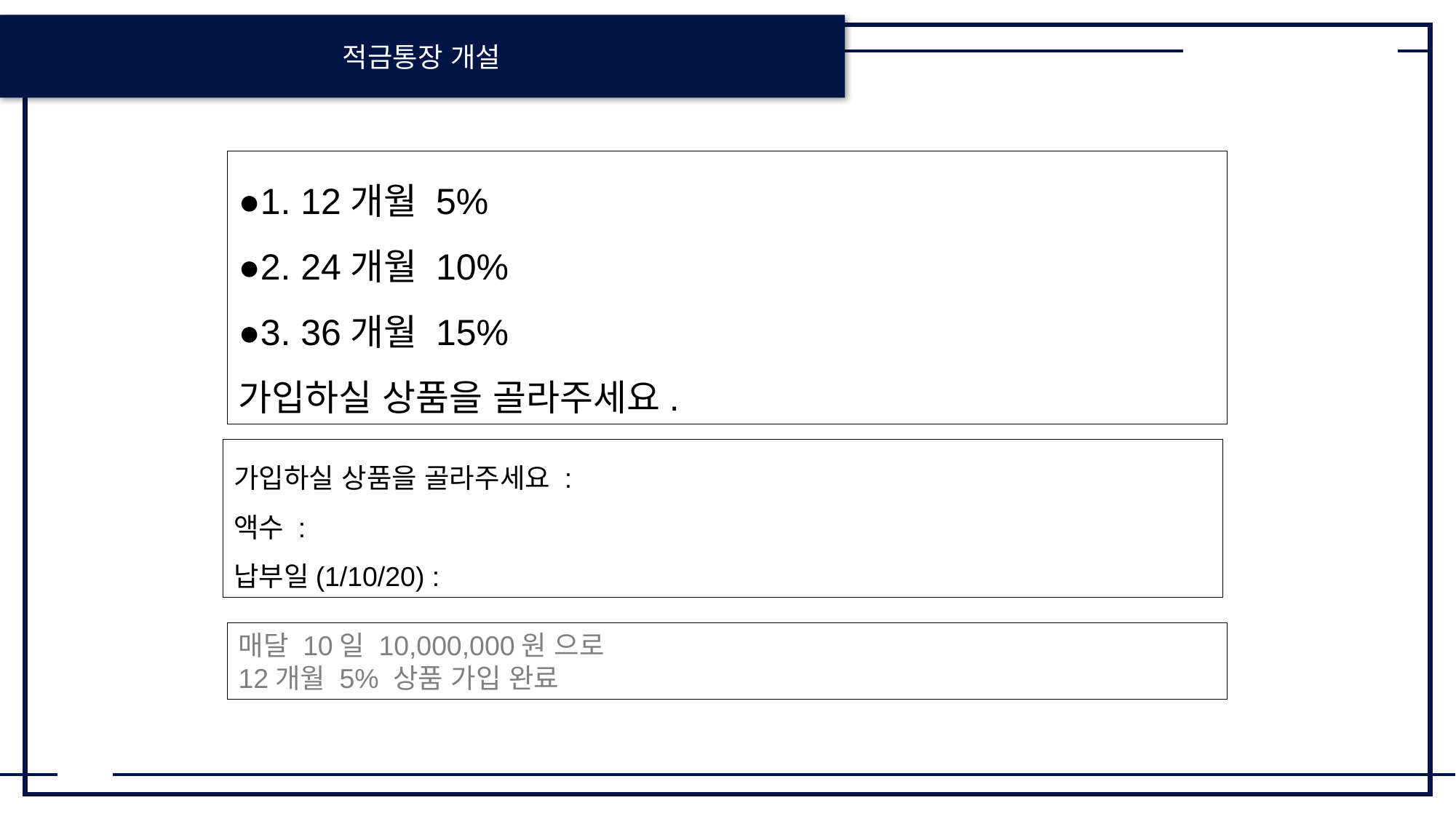

적금통장 개설

●1. 12개월 5%
●2. 24개월 10%
●3. 36개월 15%
가입하실 상품을 골라주세요.
가입하실 상품을 골라주세요 :
액수 :
납부일(1/10/20) :
매달 10일 10,000,000원 으로
12개월 5% 상품 가입 완료